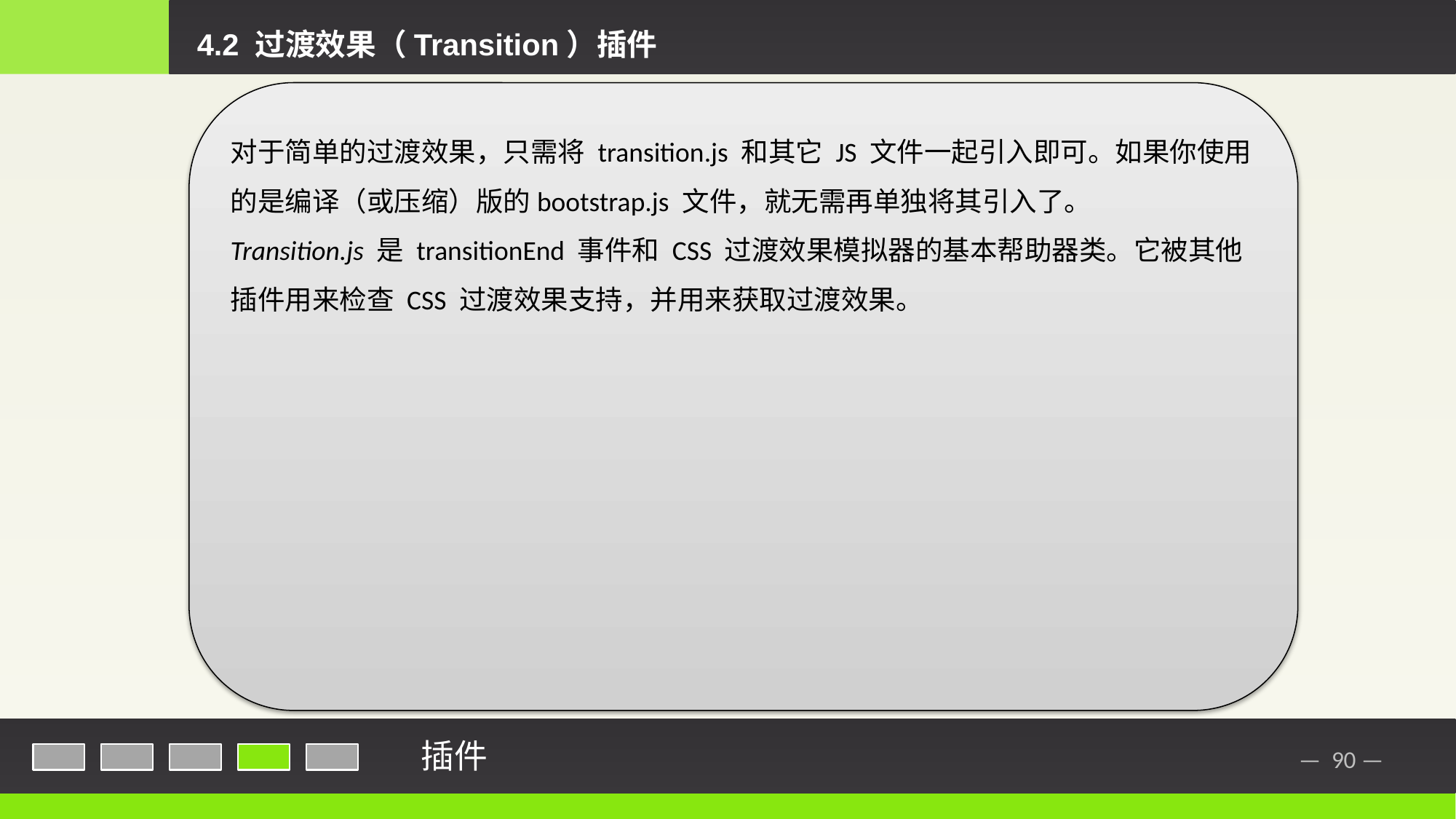

4.2 过渡效果（Transition）插件
对于简单的过渡效果，只需将 transition.js 和其它 JS 文件一起引入即可。如果你使用的是编译（或压缩）版的bootstrap.js 文件，就无需再单独将其引入了。
Transition.js 是 transitionEnd 事件和 CSS 过渡效果模拟器的基本帮助器类。它被其他插件用来检查 CSS 过渡效果支持，并用来获取过渡效果。